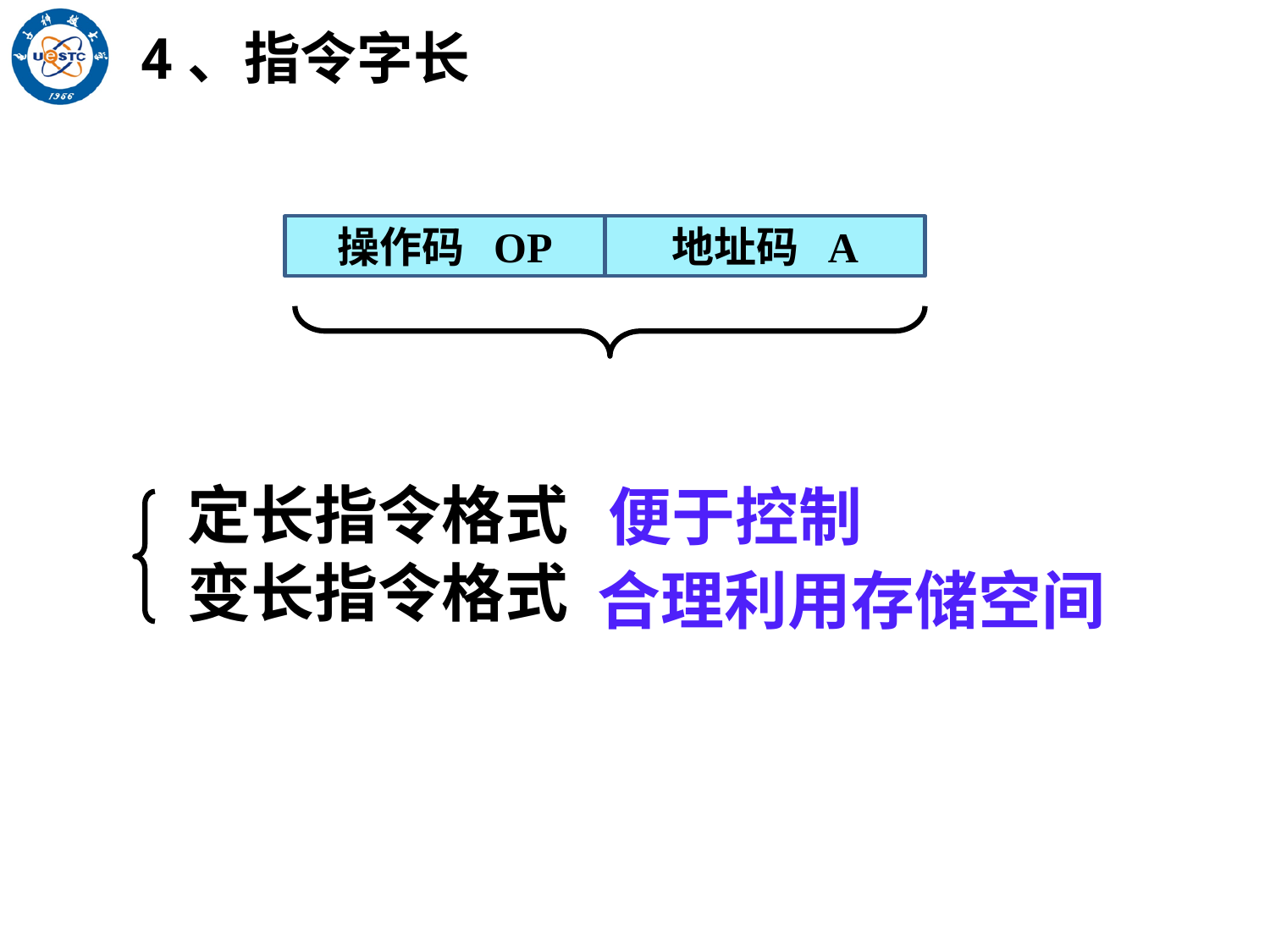

4、指令字长

操作码  OP
地址码  A
便于控制

定长指令格式
变长指令格式
合理利用存储空间